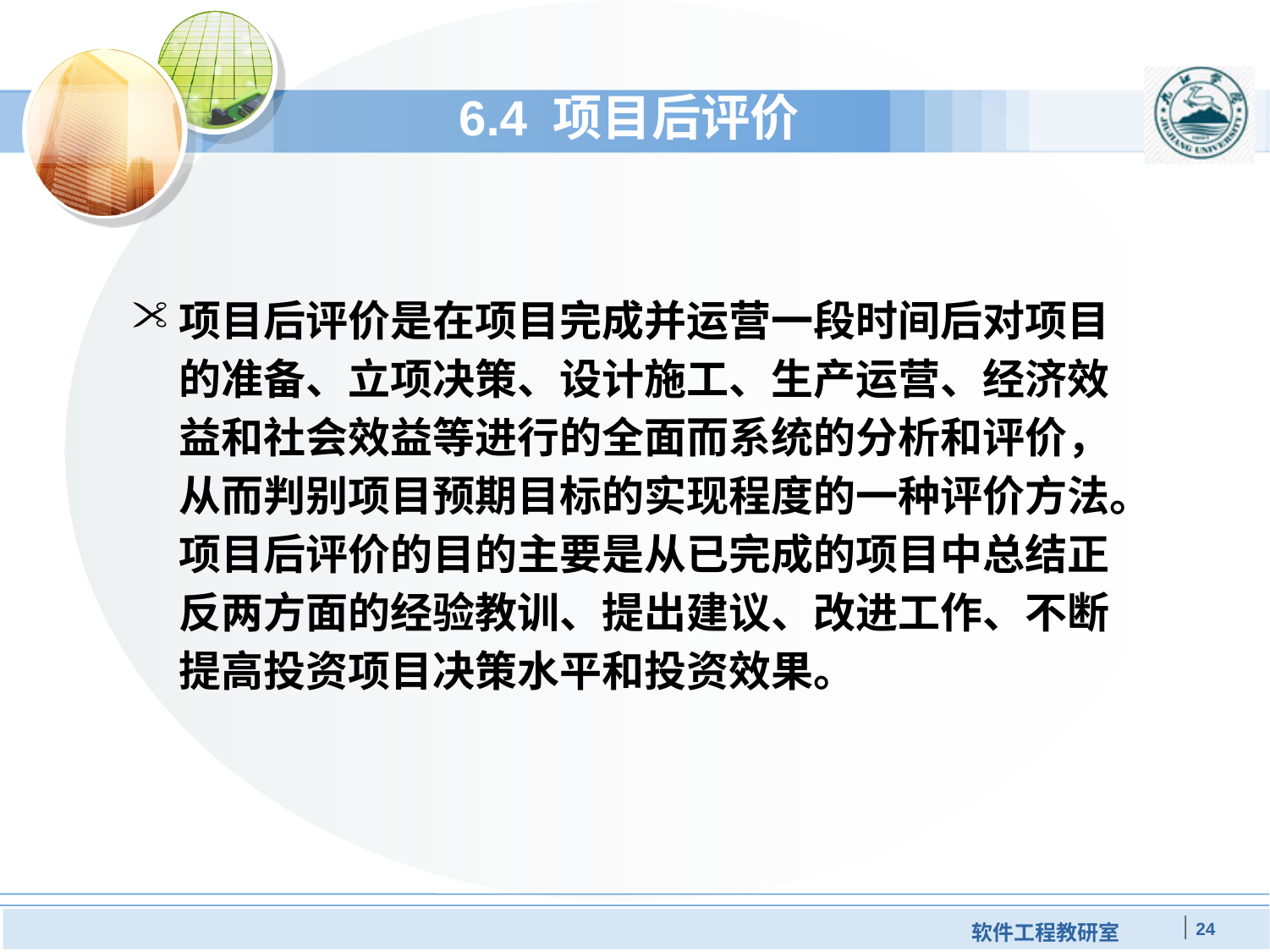

# 6.4 项目后评价

项目后评价是在项目完成并运营一段时间后对项目的准备、立项决策、设计施工、生产运营、经济效益和社会效益等进行的全面而系统的分析和评价，从而判别项目预期目标的实现程度的一种评价方法。项目后评价的目的主要是从已完成的项目中总结正反两方面的经验教训、提出建议、改进工作、不断提高投资项目决策水平和投资效果。